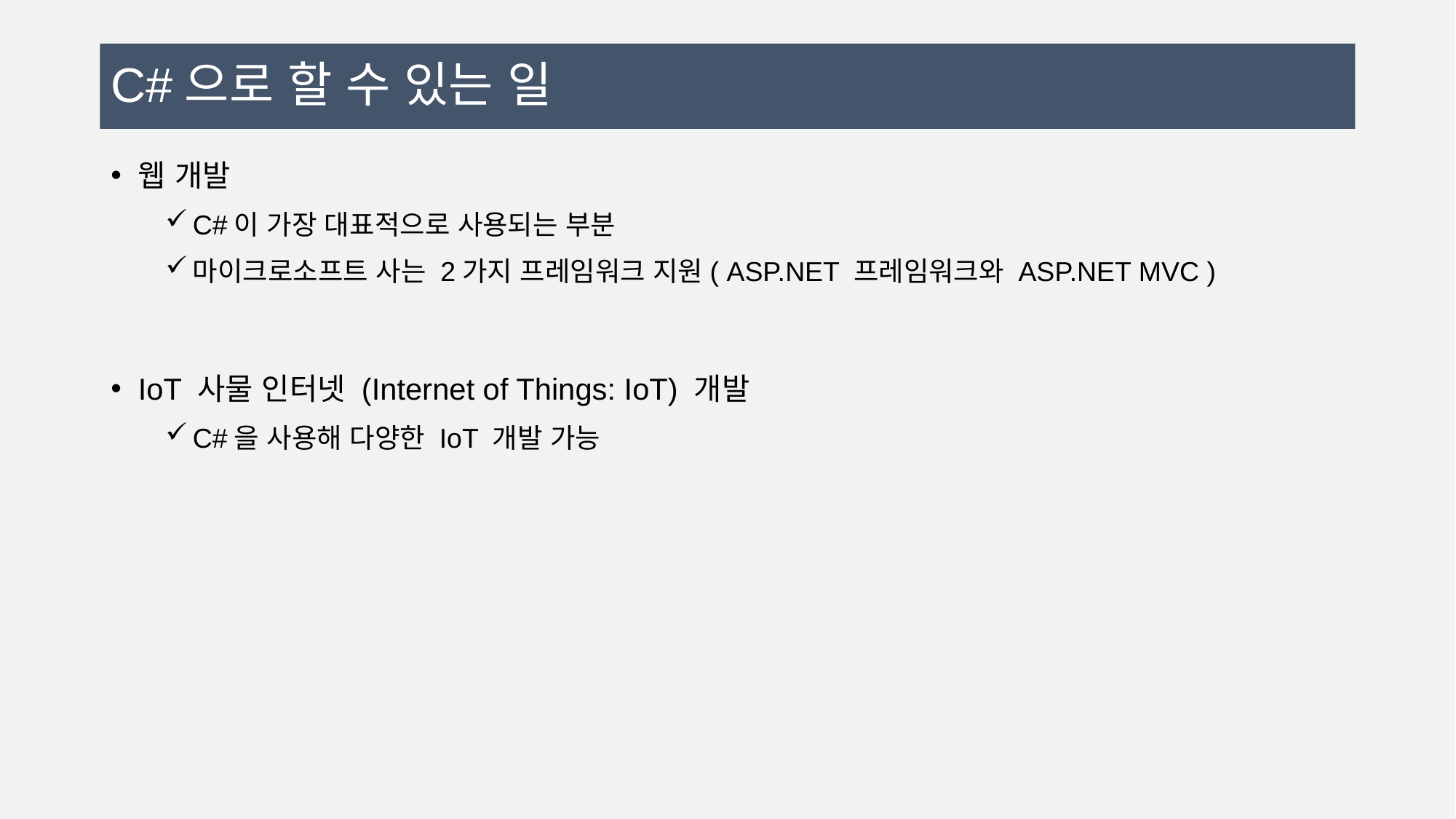

# C#으로 할 수 있는 일
웹 개발
C#이 가장 대표적으로 사용되는 부분
마이크로소프트 사는 2가지 프레임워크 지원( ASP.NET 프레임워크와 ASP.NET MVC )

IoT 사물 인터넷 (Internet of Things: IoT) 개발
C#을 사용해 다양한 IoT 개발 가능